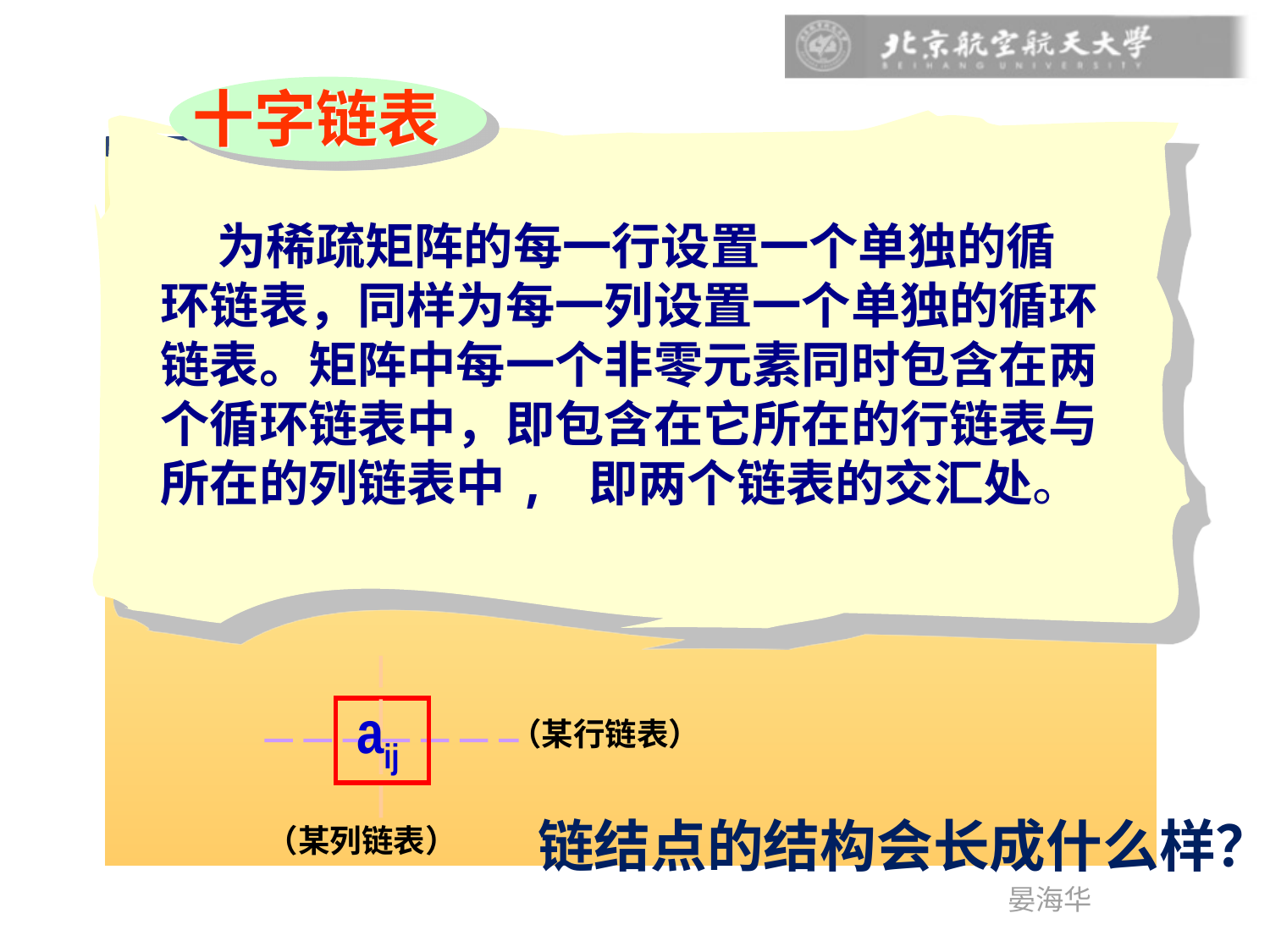

十字链表

    为稀疏矩阵的每一行设置一个单独的循
环链表，同样为每一列设置一个单独的循环
链表。矩阵中每一个非零元素同时包含在两
个循环链表中，即包含在它所在的行链表与
所在的列链表中, 即两个链表的交汇处。

 aij

（某行链表）

（某列链表）
链结点的结构会长成什么样？